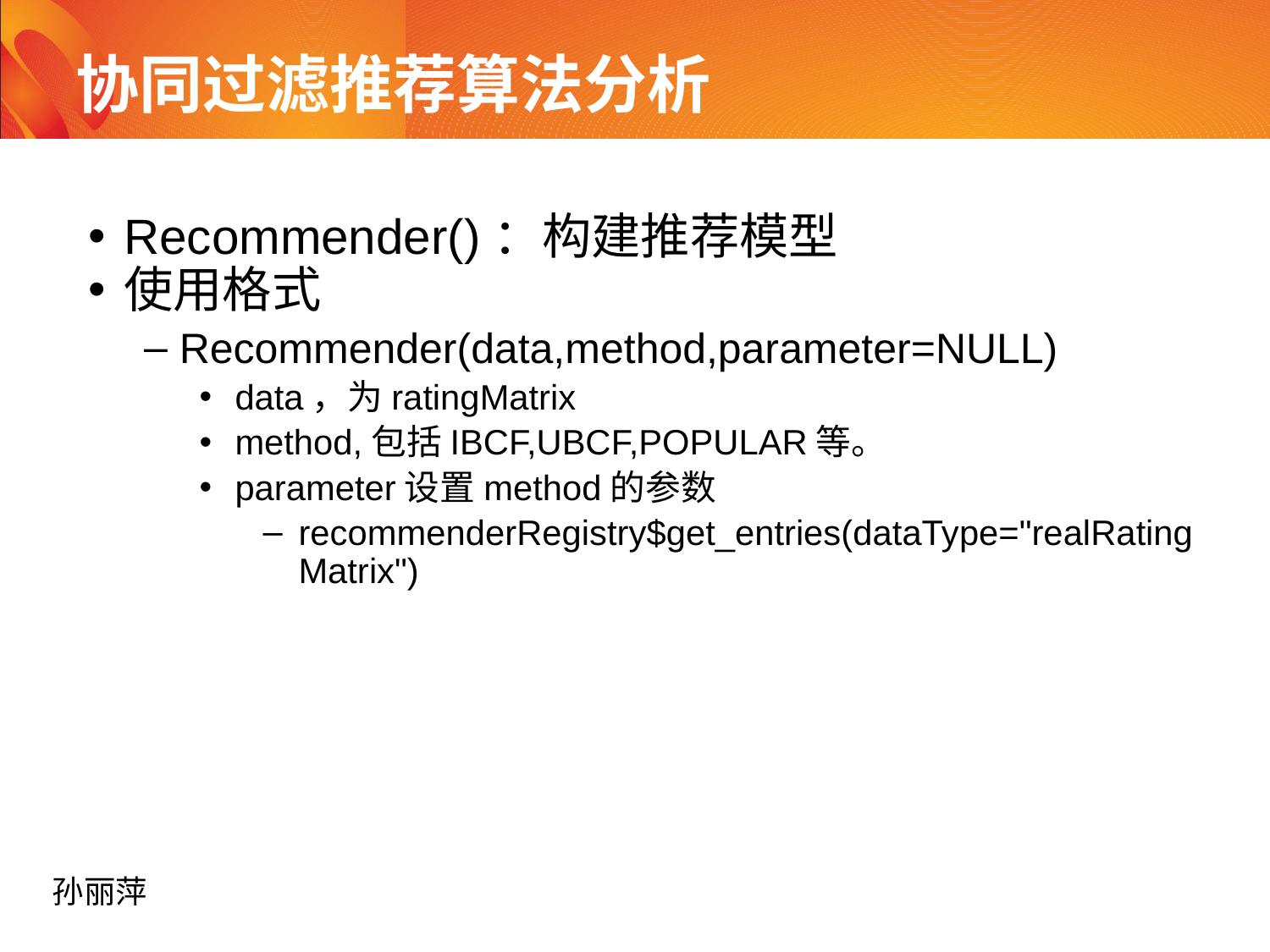

# 协同过滤推荐算法分析
Recommender()：构建推荐模型
使用格式
Recommender(data,method,parameter=NULL)
data，为ratingMatrix
method,包括IBCF,UBCF,POPULAR等。
parameter设置method的参数
recommenderRegistry$get_entries(dataType="realRatingMatrix")

34